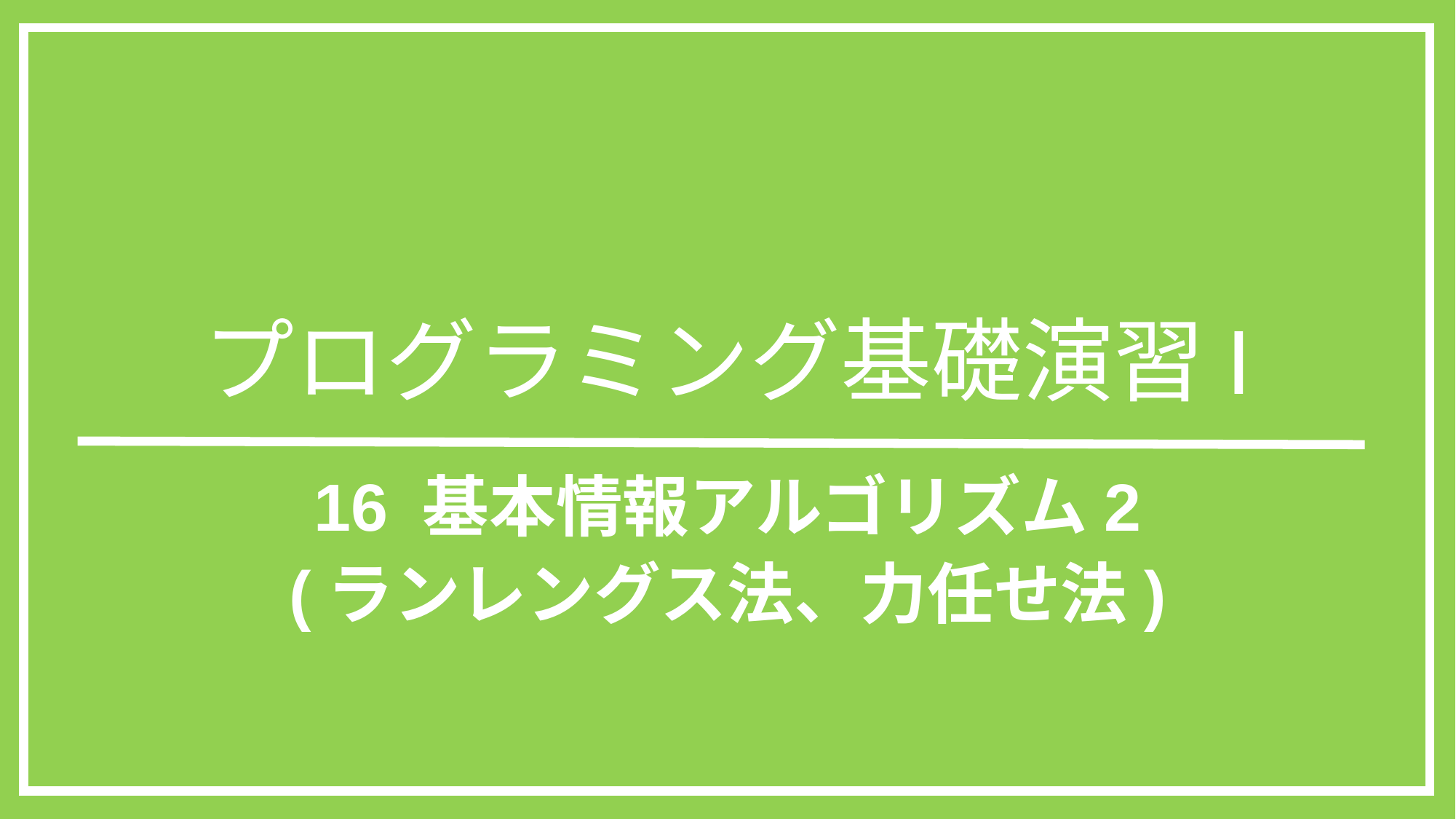

# プログラミング基礎演習I
16 基本情報アルゴリズム2
(ランレングス法、力任せ法)